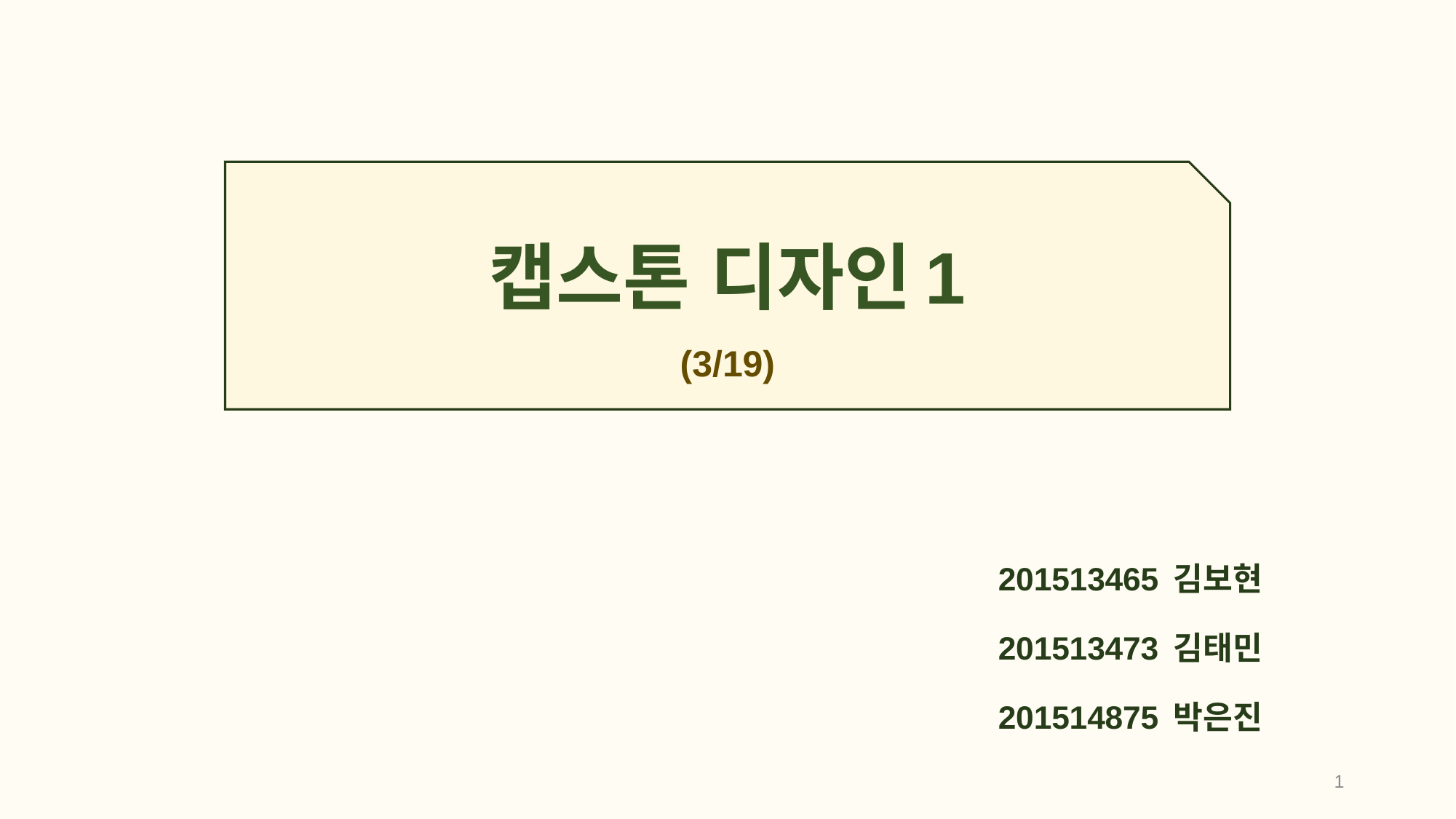

# 캡스톤 디자인1 (3/19)
201513465 김보현
201513473 김태민
201514875 박은진
1